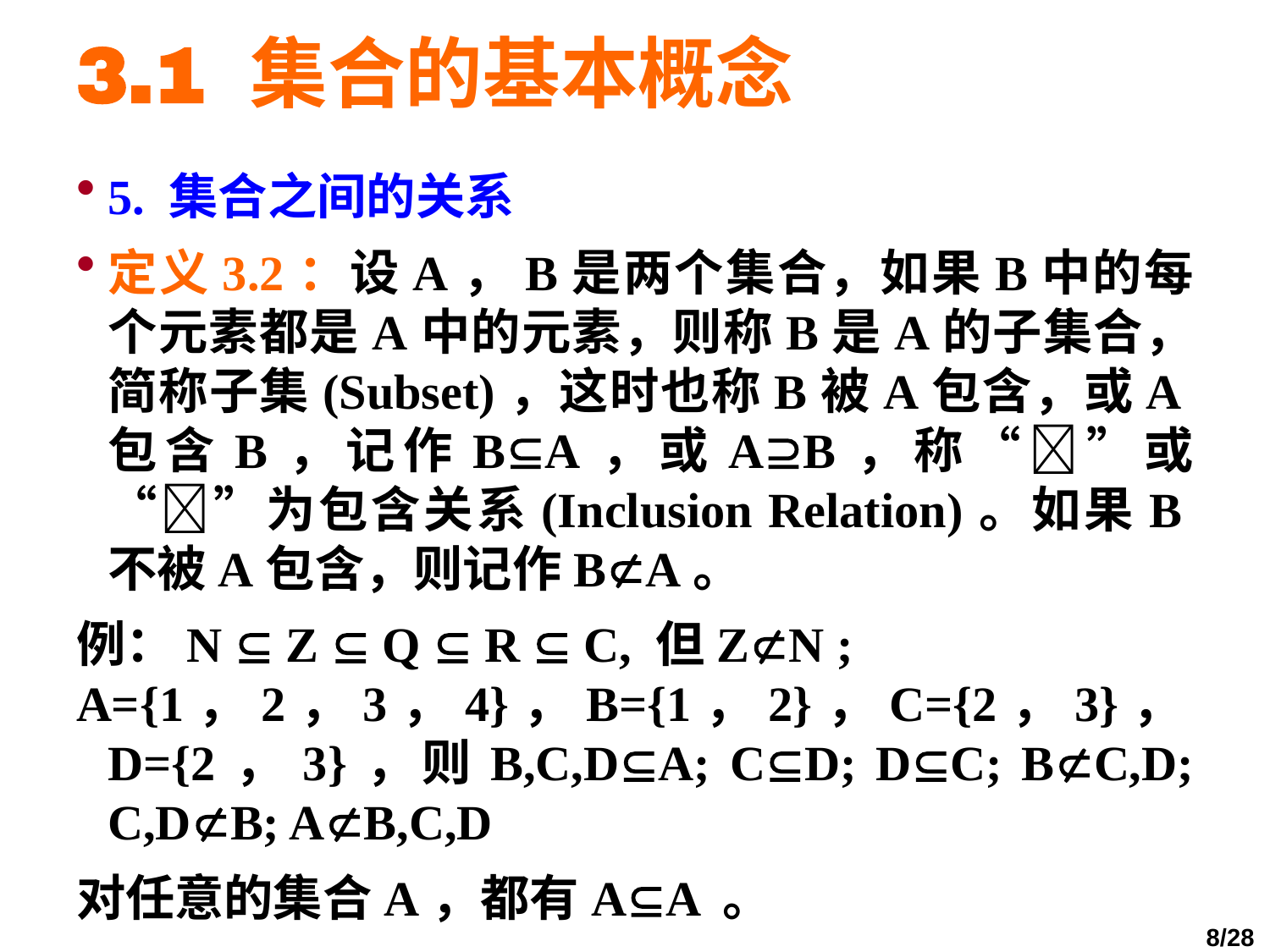

# 3.1 集合的基本概念
5. 集合之间的关系
定义3.2：设A，B是两个集合，如果B中的每个元素都是A中的元素，则称B是A的子集合，简称子集(Subset)，这时也称B被A包含，或A包含B，记作B⊆A，或A⊇B，称“⊆”或“⊇”为包含关系(Inclusion Relation)。如果B不被A包含，则记作B⊄A。
例：N ⊆ Z ⊆ Q ⊆ R ⊆ C, 但Z⊄N ;
A={1，2，3，4}，B={1，2}，C={2，3}，D={2，3}，则B,C,D⊆A; C⊆D; D⊆C; B⊄C,D; C,D⊄B; A⊄B,C,D
对任意的集合A，都有A⊆A 。